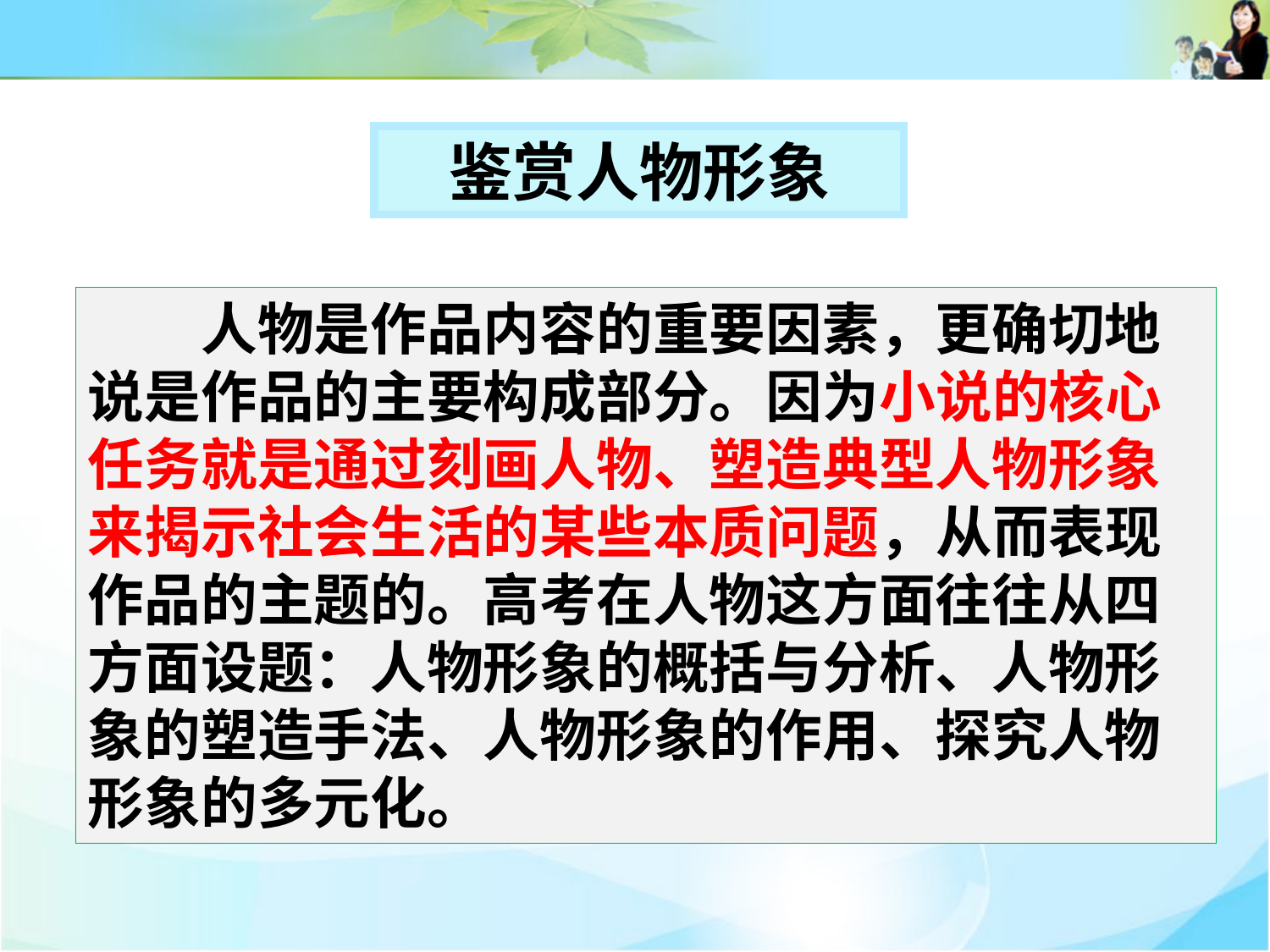

鉴赏人物形象
　　人物是作品内容的重要因素，更确切地说是作品的主要构成部分。因为小说的核心任务就是通过刻画人物、塑造典型人物形象来揭示社会生活的某些本质问题，从而表现作品的主题的。高考在人物这方面往往从四方面设题：人物形象的概括与分析、人物形象的塑造手法、人物形象的作用、探究人物形象的多元化。